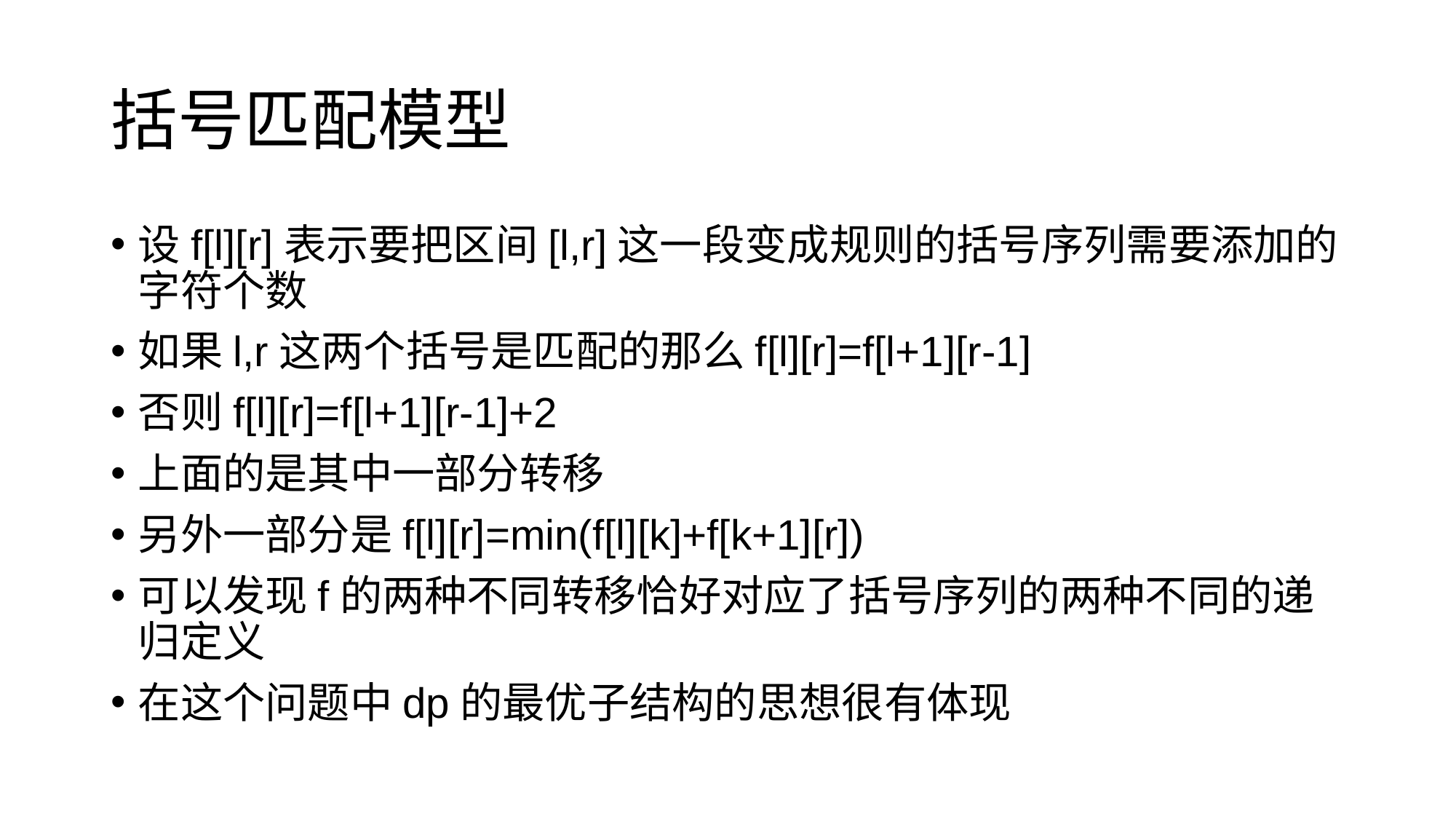

# 括号匹配模型
设f[l][r]表示要把区间[l,r]这一段变成规则的括号序列需要添加的字符个数
如果l,r这两个括号是匹配的那么f[l][r]=f[l+1][r-1]
否则f[l][r]=f[l+1][r-1]+2
上面的是其中一部分转移
另外一部分是f[l][r]=min(f[l][k]+f[k+1][r])
可以发现f的两种不同转移恰好对应了括号序列的两种不同的递归定义
在这个问题中dp的最优子结构的思想很有体现